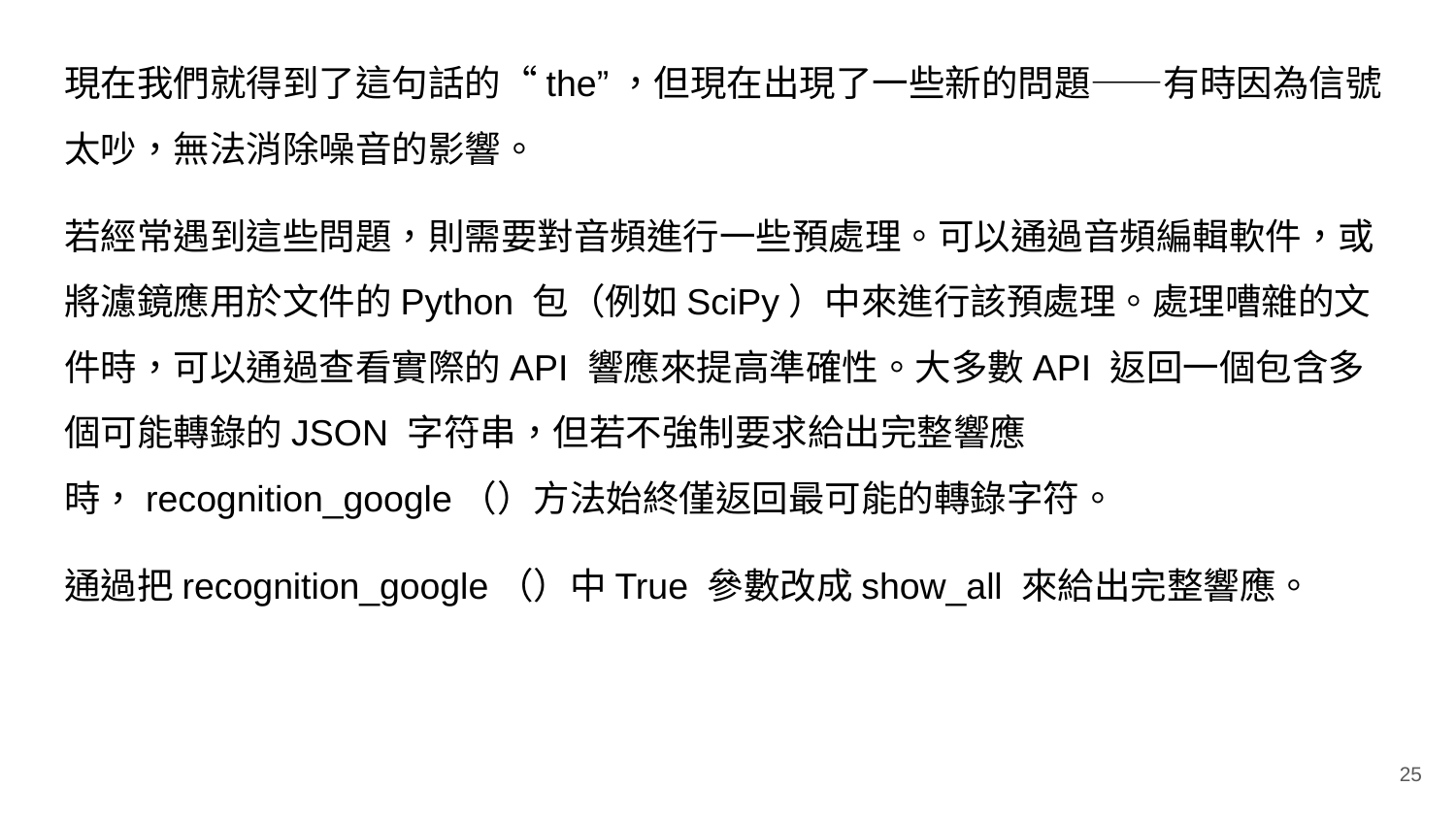

現在我們就得到了這句話的“the”，但現在出現了一些新的問題——有時因為信號太吵，無法消除噪音的影響。
若經常遇到這些問題，則需要對音頻進行一些預處理。可以通過音頻編輯軟件，或將濾鏡應用於文件的Python 包（例如SciPy）中來進行該預處理。處理嘈雜的文件時，可以通過查看實際的API 響應來提高準確性。大多數API 返回一個包含多個可能轉錄的JSON 字符串，但若不強制要求給出完整響應時，recognition_google（）方法始終僅返回最可能的轉錄字符。
通過把recognition_google（）中True 參數改成show_all 來給出完整響應。
25